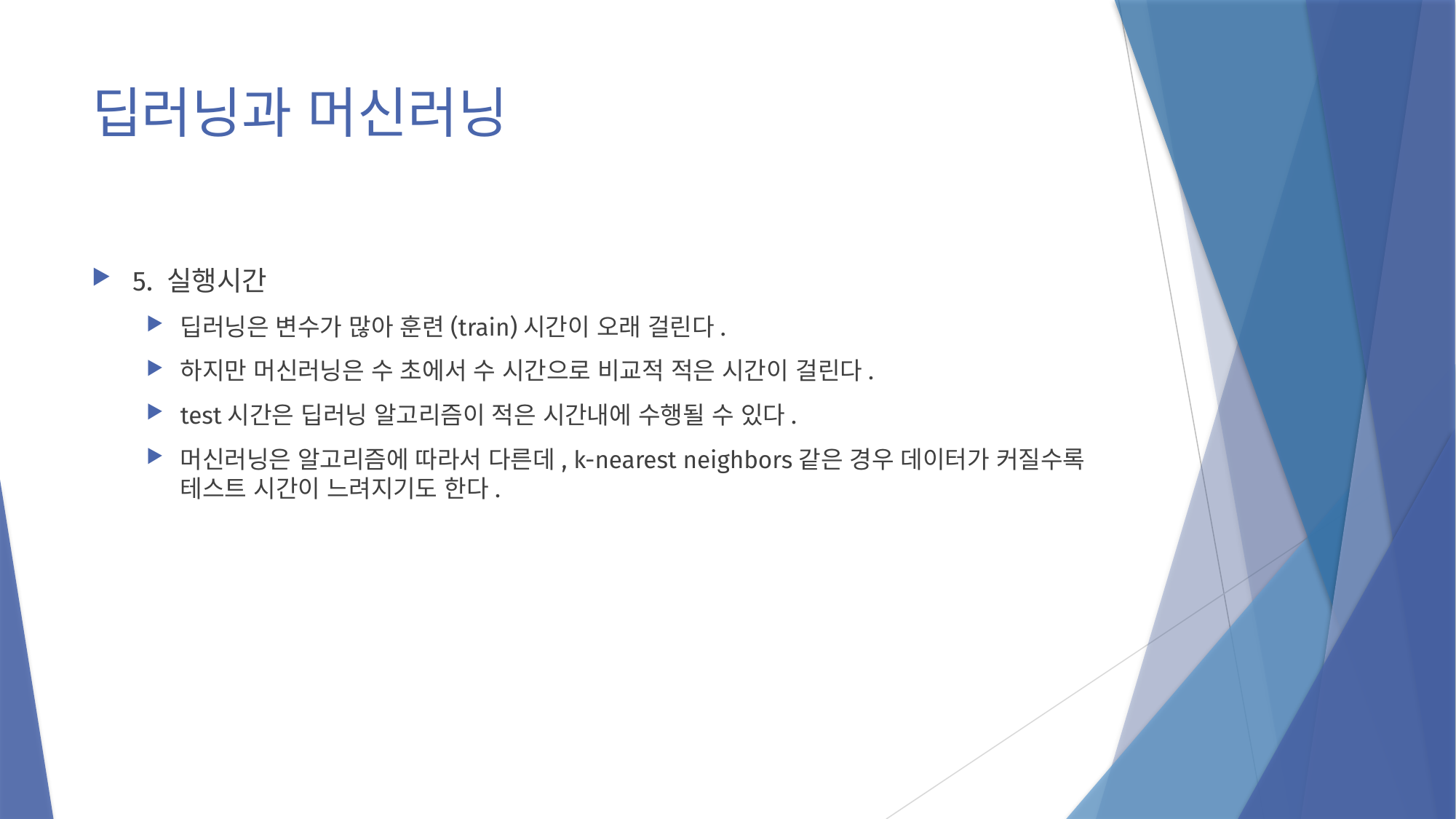

# 딥러닝과 머신러닝
5. 실행시간
딥러닝은 변수가 많아 훈련(train)시간이 오래 걸린다.
하지만 머신러닝은 수 초에서 수 시간으로 비교적 적은 시간이 걸린다.
test시간은 딥러닝 알고리즘이 적은 시간내에 수행될 수 있다.
머신러닝은 알고리즘에 따라서 다른데, k-nearest neighbors같은 경우 데이터가 커질수록 테스트 시간이 느려지기도 한다.